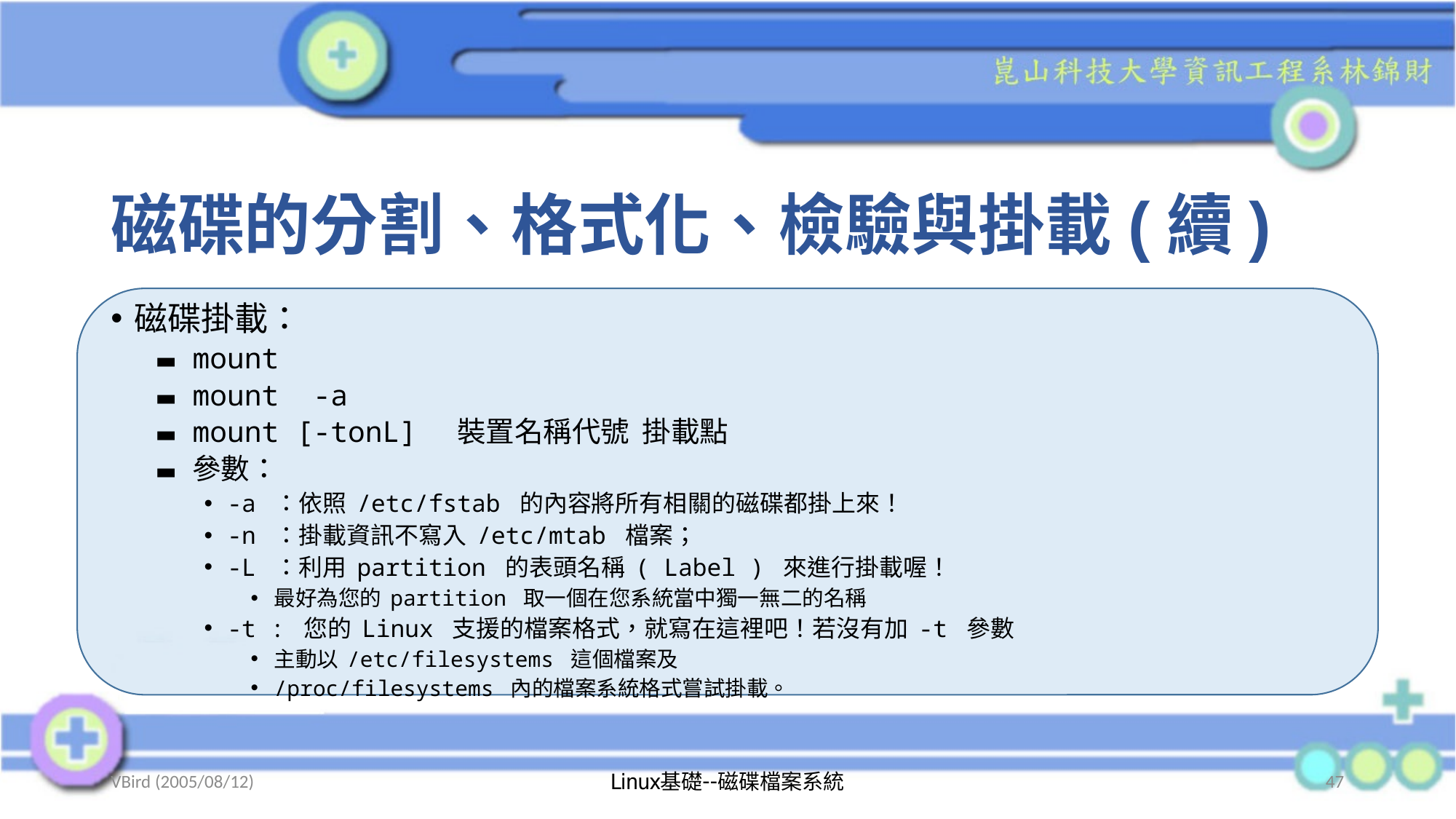

# 磁碟的分割、格式化、檢驗與掛載(續)

磁碟掛載：
mount
mount  -a
mount [-tonL]  裝置名稱代號  掛載點
參數：
-a ：依照 /etc/fstab 的內容將所有相關的磁碟都掛上來！
-n ：掛載資訊不寫入 /etc/mtab 檔案；
-L ：利用 partition 的表頭名稱 ( Label ) 來進行掛載喔！
最好為您的 partition 取一個在您系統當中獨一無二的名稱
-t : 您的 Linux 支援的檔案格式，就寫在這裡吧！若沒有加 -t 參數
主動以 /etc/filesystems 這個檔案及
/proc/filesystems 內的檔案系統格式嘗試掛載。
VBird (2005/08/12)
Linux基礎--磁碟檔案系統
47